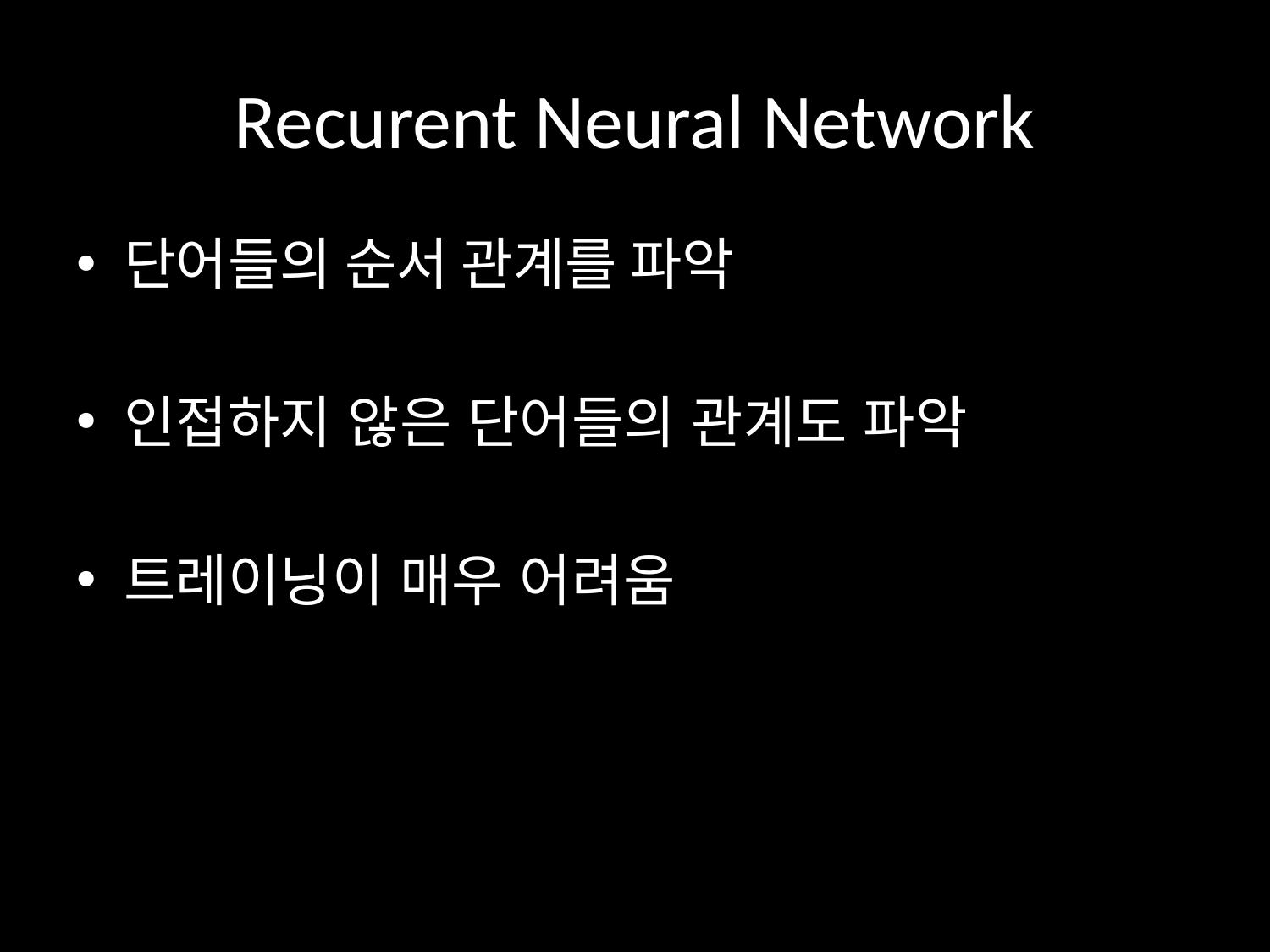

# Recurent Neural Network
단어들의 순서 관계를 파악

인접하지 않은 단어들의 관계도 파악

트레이닝이 매우 어려움